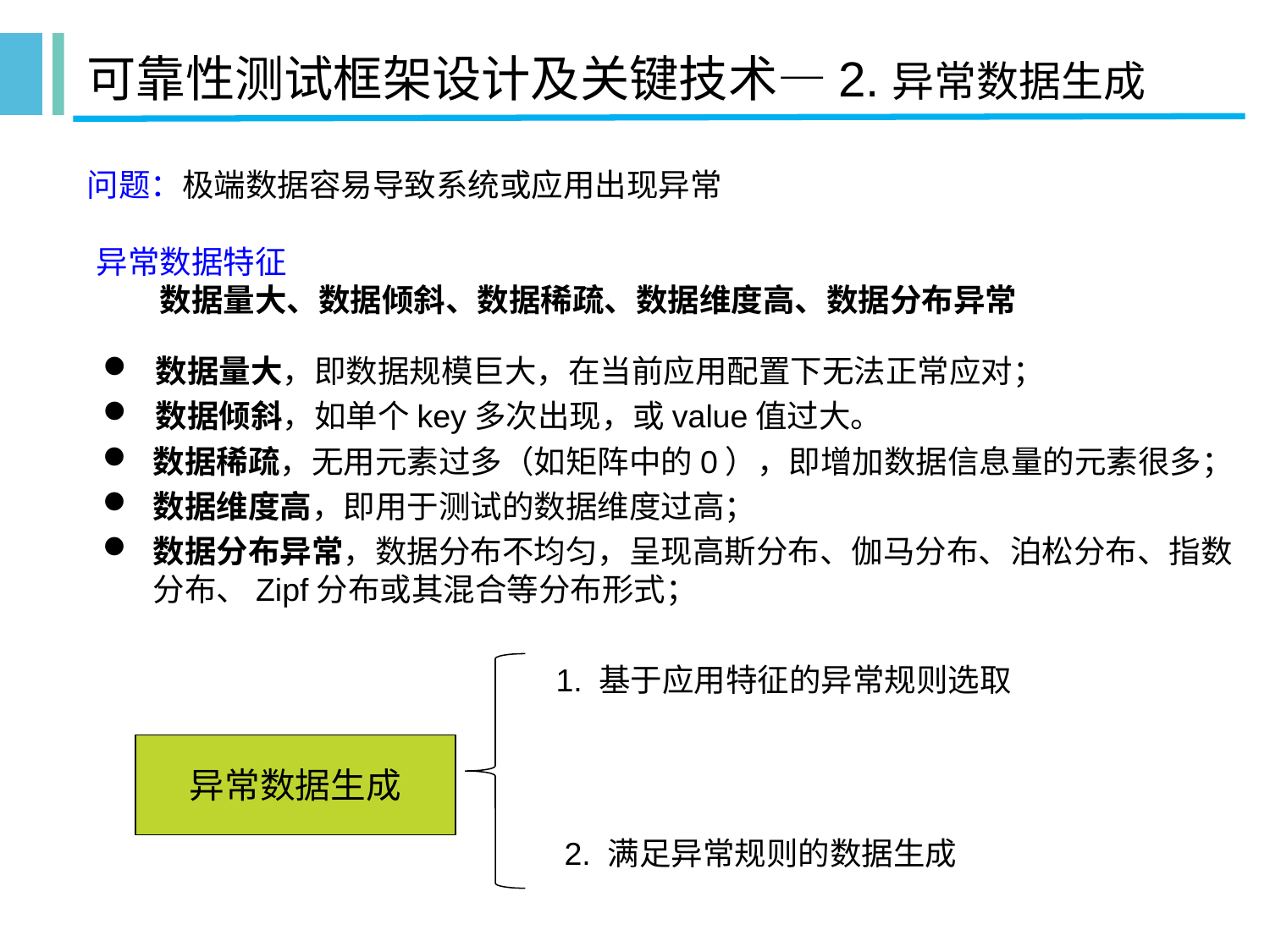

# 可靠性测试框架设计及关键技术—2.异常数据生成
问题：极端数据容易导致系统或应用出现异常
异常数据特征
数据量大、数据倾斜、数据稀疏、数据维度高、数据分布异常
数据量大，即数据规模巨大，在当前应用配置下无法正常应对；
数据倾斜，如单个key多次出现，或value值过大。
数据稀疏，无用元素过多（如矩阵中的0），即增加数据信息量的元素很多；
数据维度高，即用于测试的数据维度过高；
数据分布异常，数据分布不均匀，呈现高斯分布、伽马分布、泊松分布、指数分布、Zipf分布或其混合等分布形式；

1. 基于应用特征的异常规则选取
异常数据生成
2. 满足异常规则的数据生成